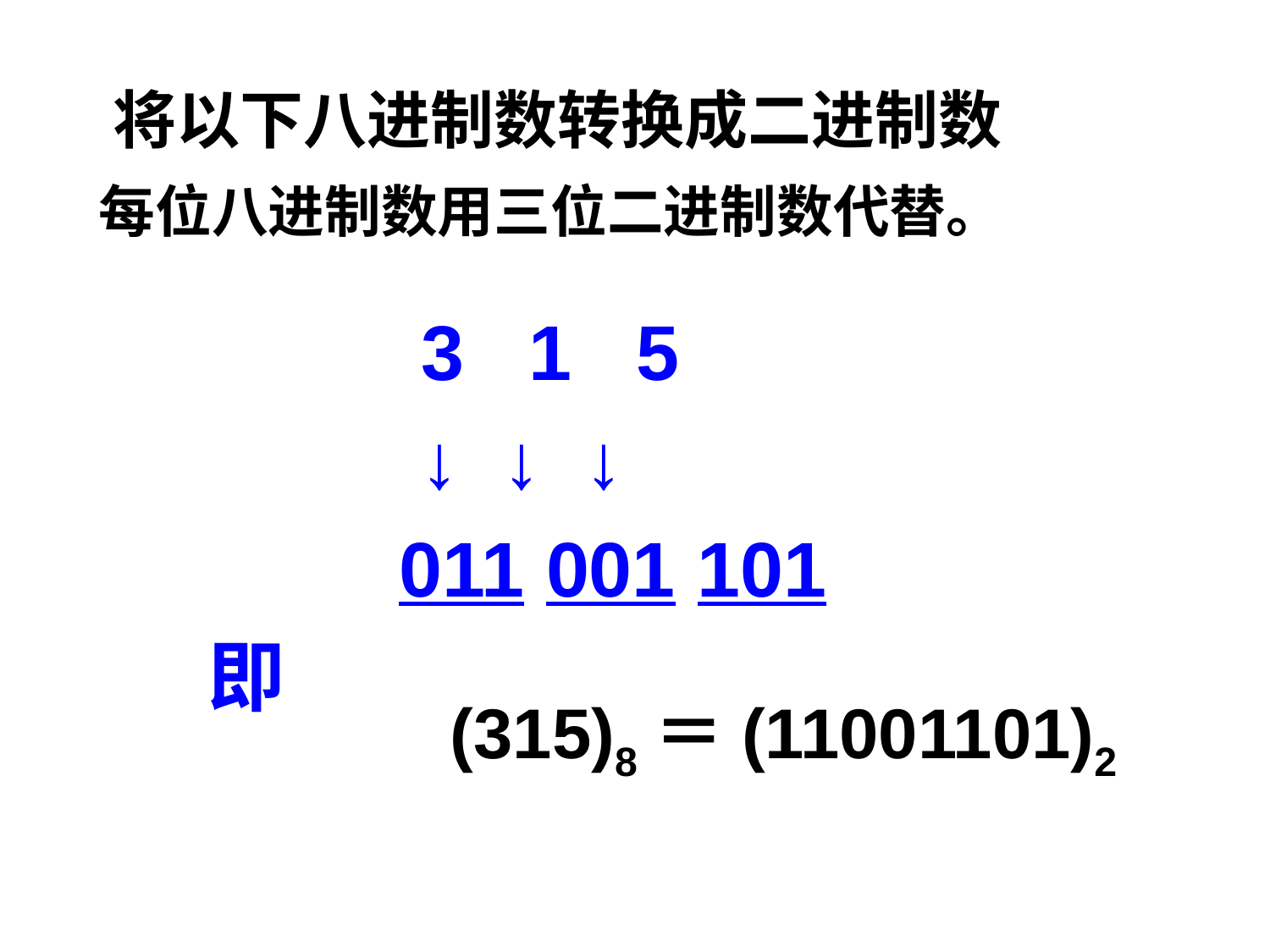

将以下八进制数转换成二进制数
  每位八进制数用三位二进制数代替。
              3   1   5
              ↓  ↓  ↓
             011 001 101
    即

(315)8＝(11001101)2